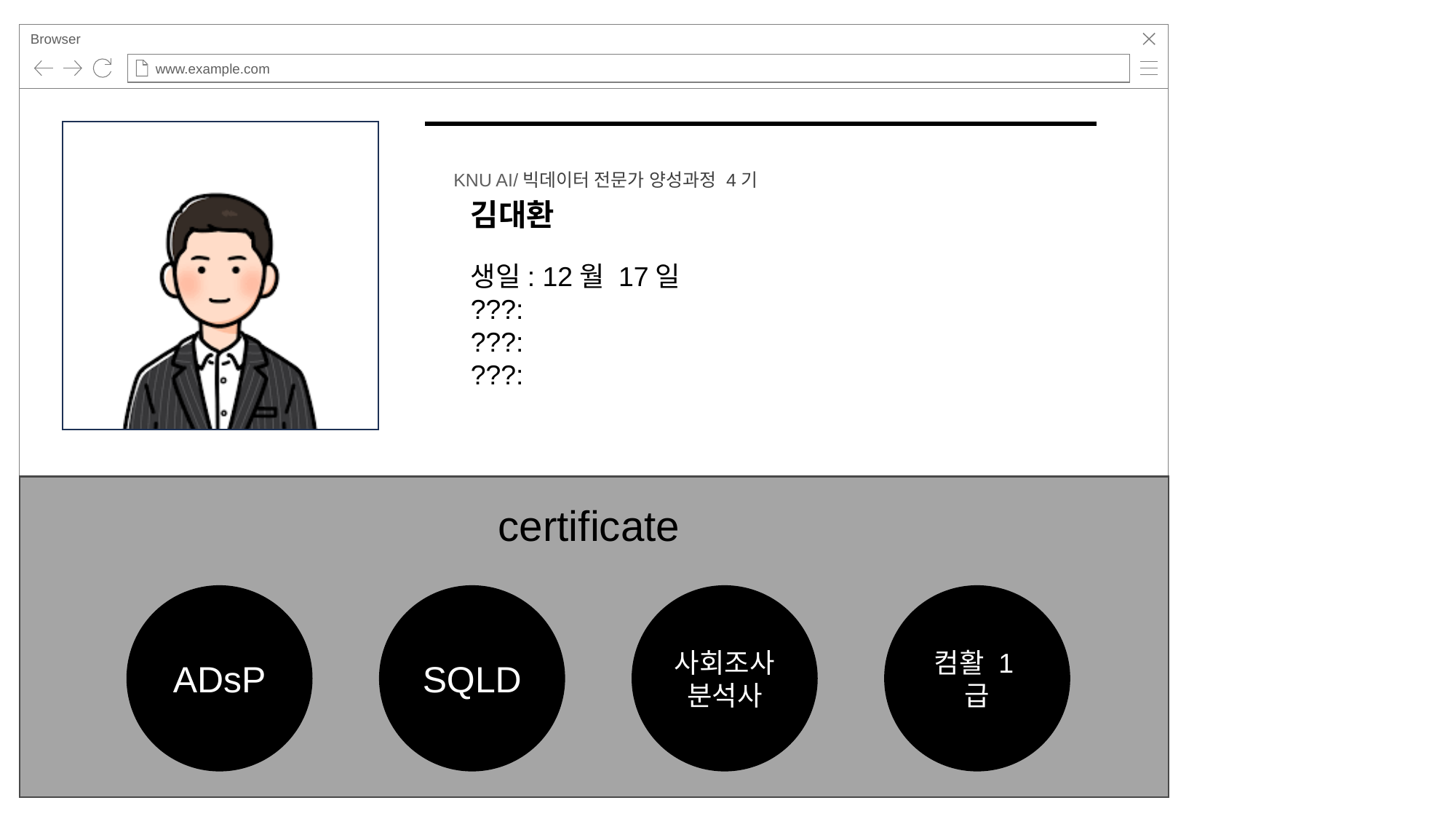

Browser

www.example.com

KNU AI/빅데이터 전문가 양성과정 4기
김대환
생일: 12월 17일
???:
???:
???:

certificate
ADsP
SQLD
사회조사 분석사
컴활 1급